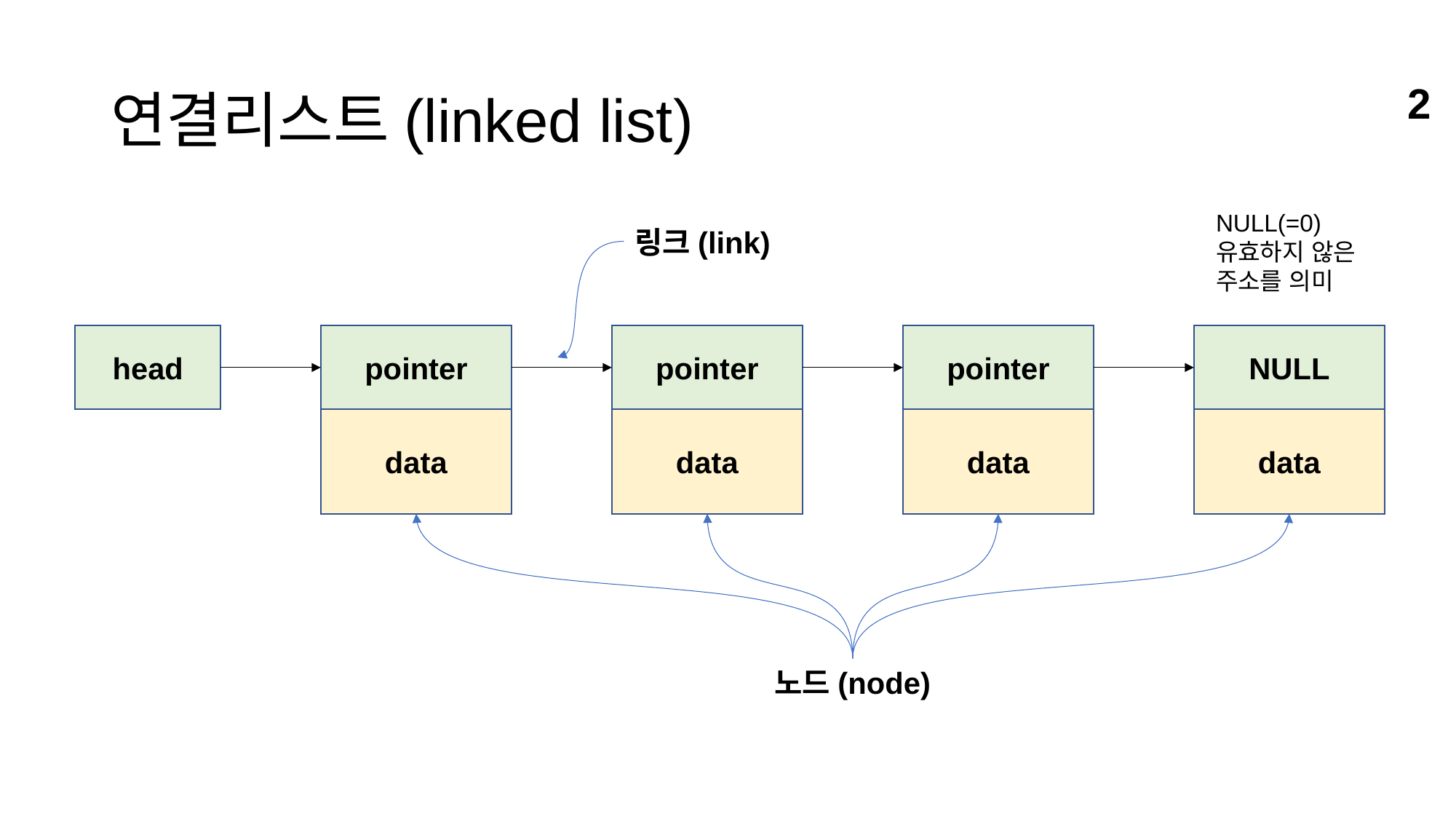

# 연결리스트(linked list)
2
NULL(=0)
유효하지 않은
주소를 의미
링크(link)
head
pointer
pointer
pointer
NULL
data
data
data
data
노드(node)